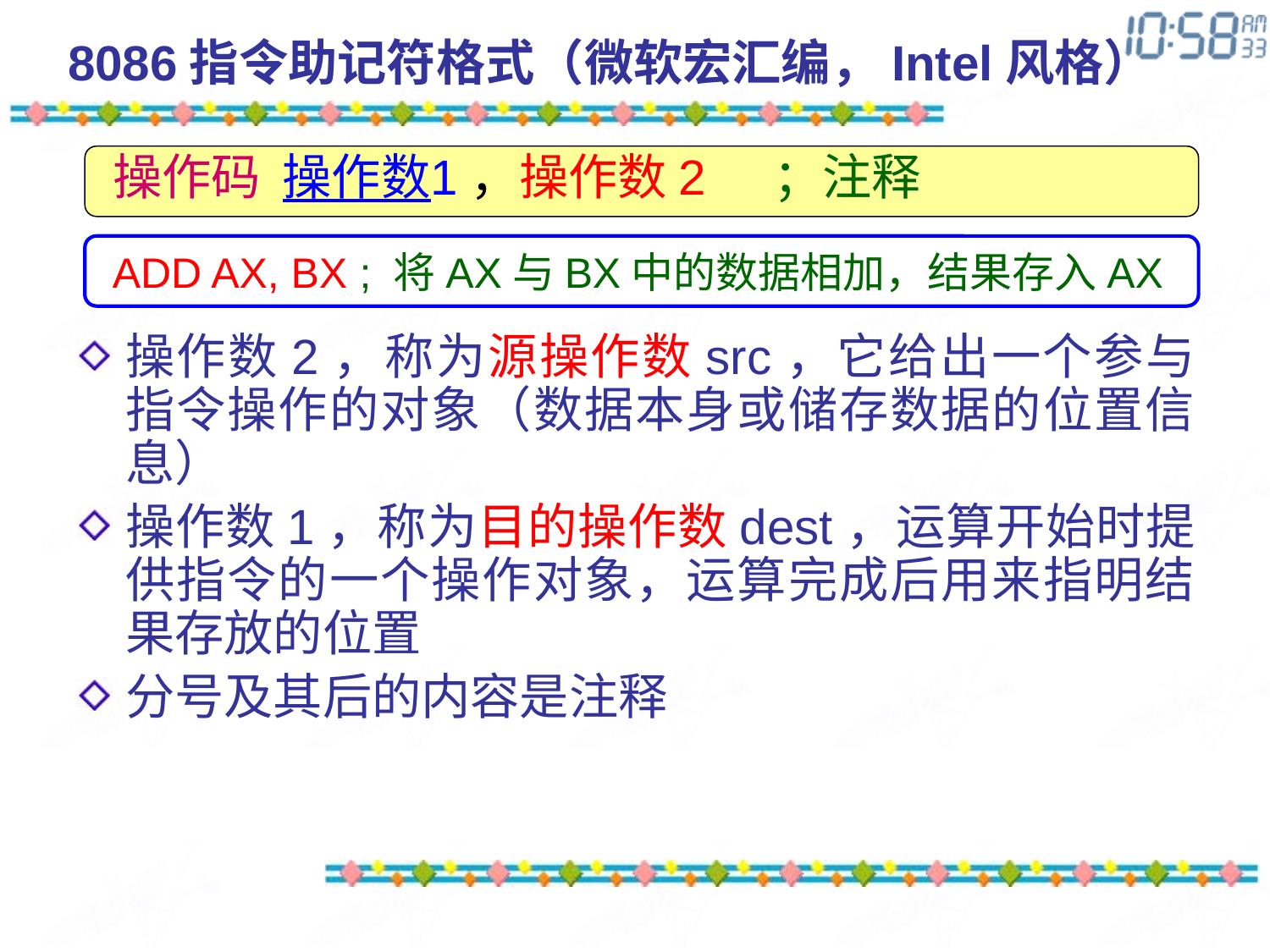

# 8086指令助记符格式（微软宏汇编，Intel风格）
操作码  操作数1，操作数2    ；注释
 ADD AX, BX ; 将AX与BX中的数据相加，结果存入AX
操作数2，称为源操作数src，它给出一个参与指令操作的对象（数据本身或储存数据的位置信息）
操作数1，称为目的操作数dest，运算开始时提供指令的一个操作对象，运算完成后用来指明结果存放的位置
分号及其后的内容是注释